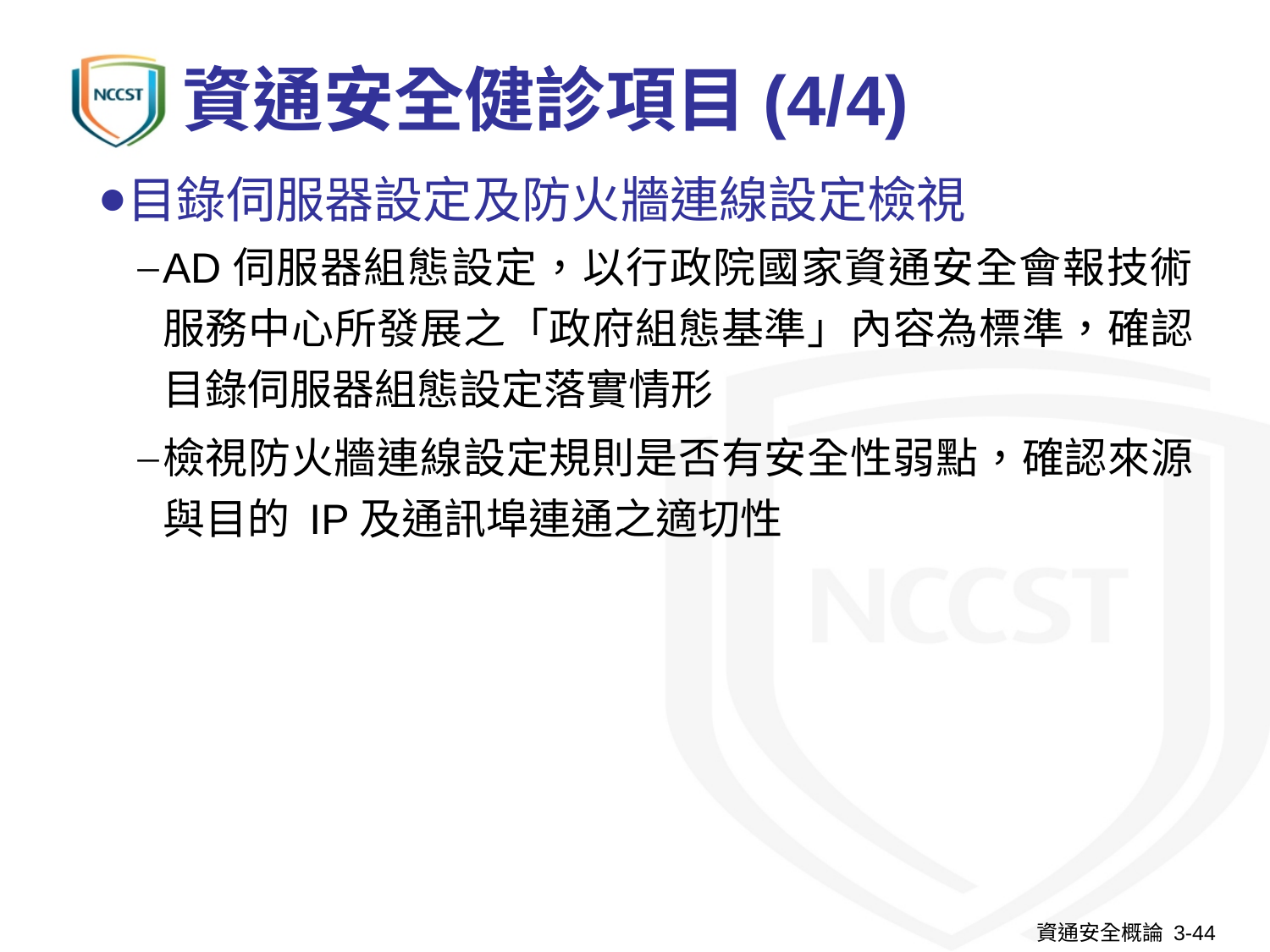

# 資通安全健診項目(4/4)
目錄伺服器設定及防火牆連線設定檢視
AD伺服器組態設定，以行政院國家資通安全會報技術服務中心所發展之「政府組態基準」內容為標準，確認目錄伺服器組態設定落實情形
檢視防火牆連線設定規則是否有安全性弱點，確認來源與目的 IP及通訊埠連通之適切性